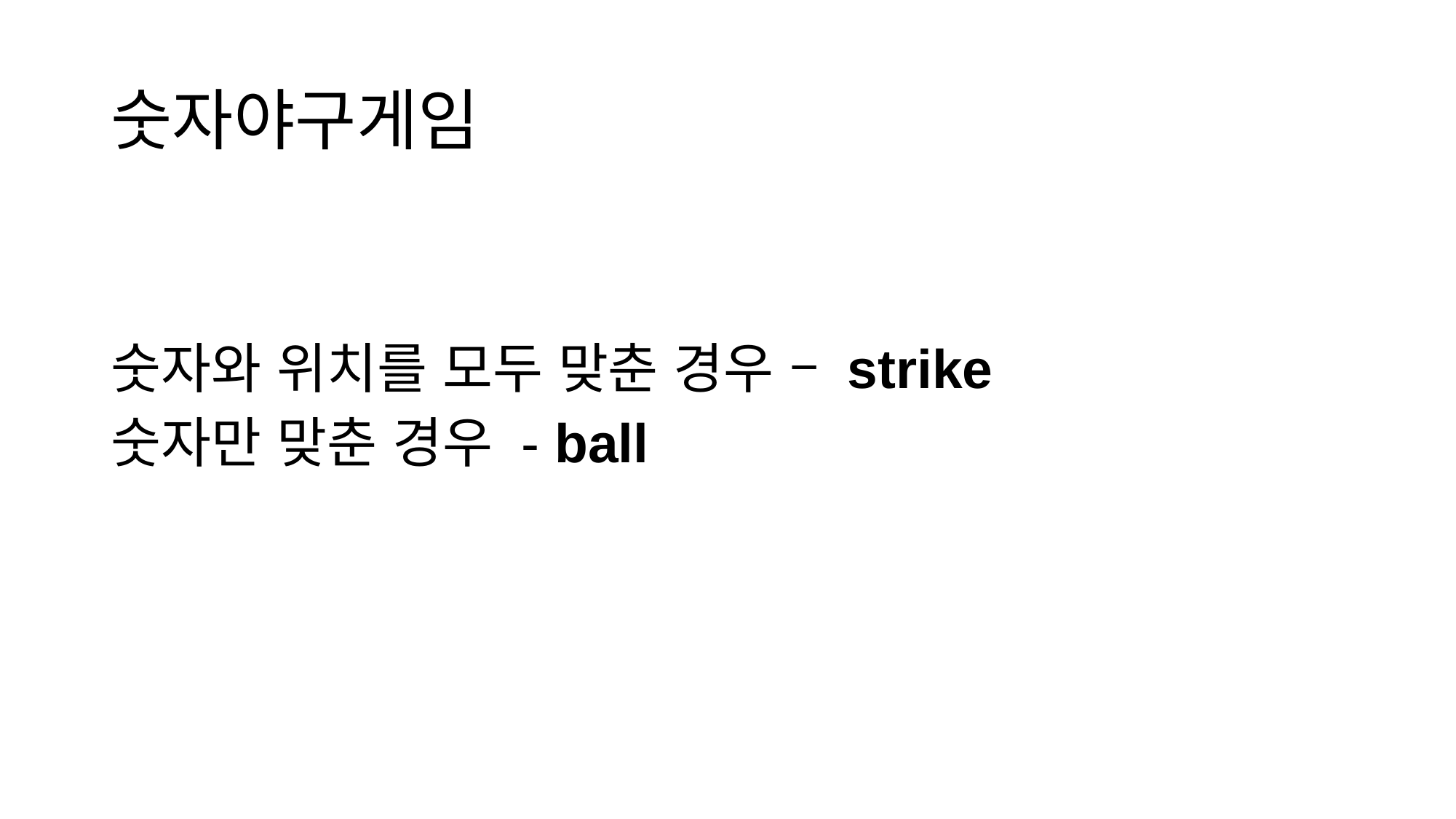

# 숫자야구게임
숫자와 위치를 모두 맞춘 경우 – strike
숫자만 맞춘 경우 - ball